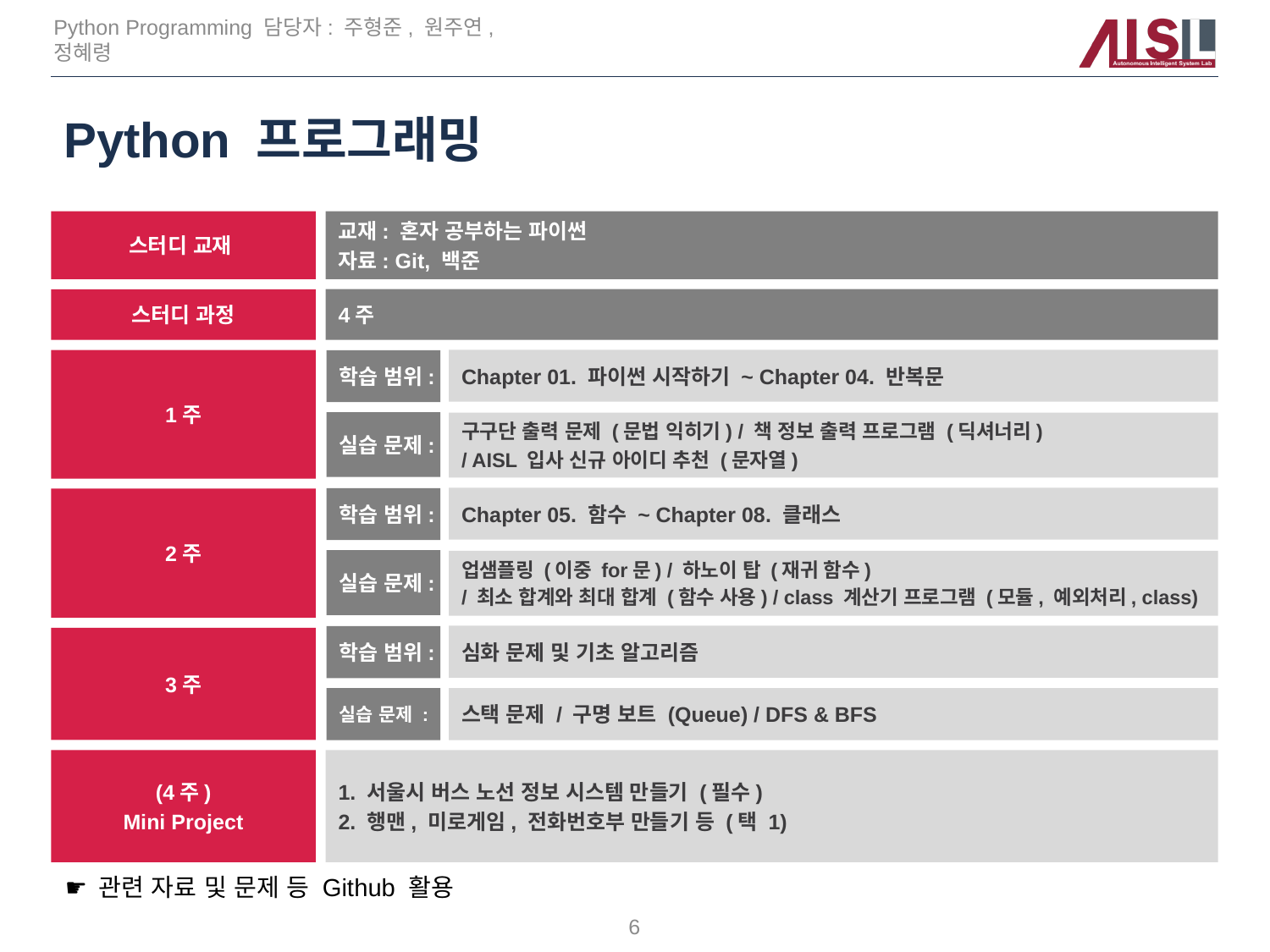

Python Programming 담당자: 주형준, 원주연, 정혜령
# Python 프로그래밍
스터디 교재
교재: 혼자 공부하는 파이썬
자료: Git, 백준
4주
스터디 과정
Chapter 01. 파이썬 시작하기 ~ Chapter 04. 반복문
1주
학습 범위:
실습 문제:
구구단 출력 문제 (문법 익히기) / 책 정보 출력 프로그램 (딕셔너리)
/ AISL 입사 신규 아이디 추천 (문자열)
Chapter 05. 함수 ~ Chapter 08. 클래스
학습 범위:
2주
실습 문제:
업샘플링 (이중 for문) / 하노이 탑 (재귀 함수)
/ 최소 합계와 최대 합계 (함수 사용) / class 계산기 프로그램 (모듈, 예외처리, class)
심화 문제 및 기초 알고리즘
학습 범위:
3주
스택 문제 / 구명 보트 (Queue) / DFS & BFS
실습 문제 :
(4주)
Mini Project
1. 서울시 버스 노선 정보 시스템 만들기 (필수)
2. 행맨, 미로게임, 전화번호부 만들기 등 (택 1)
☛ 관련 자료 및 문제 등 Github 활용
6